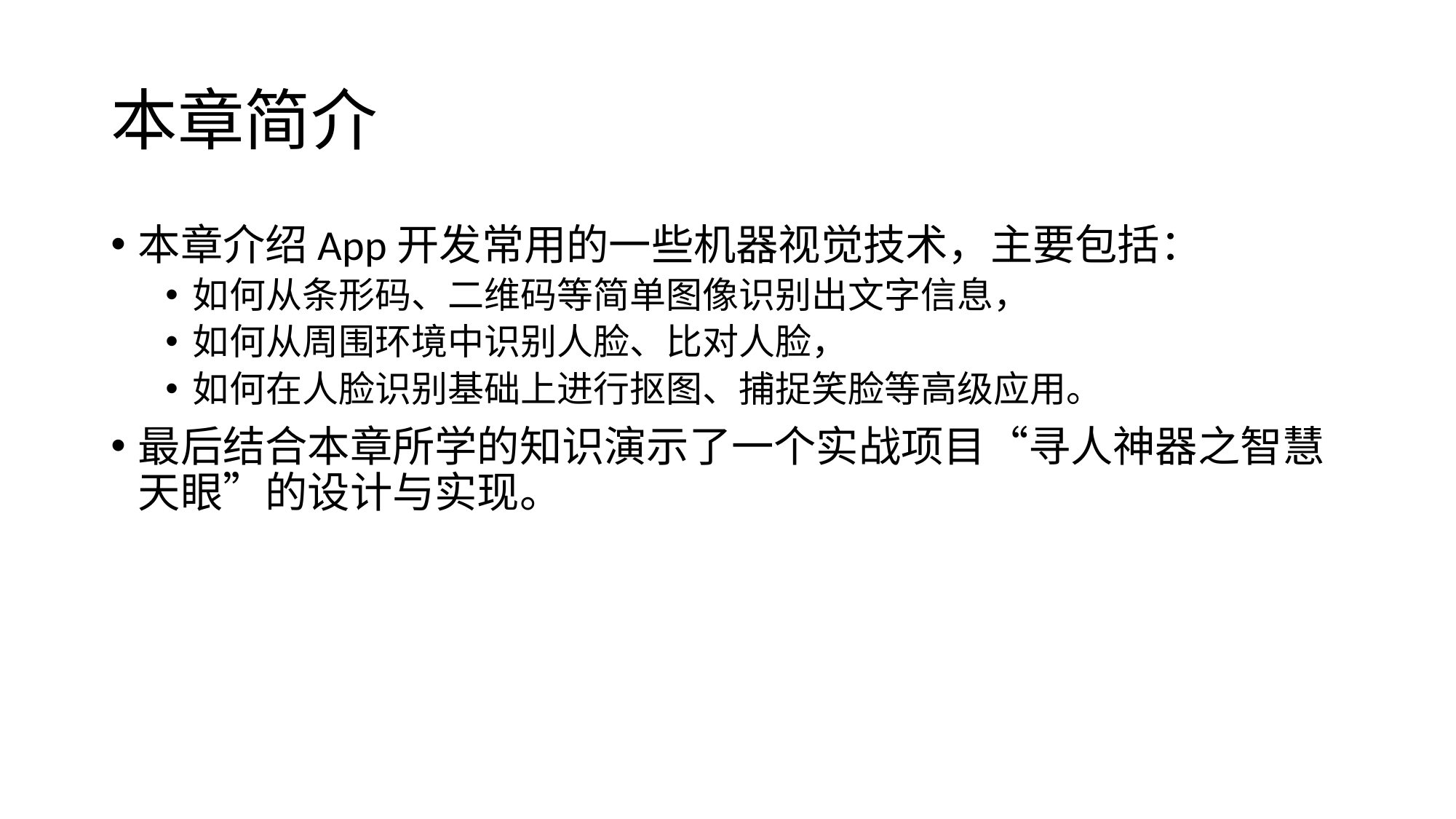

# 本章简介
本章介绍App开发常用的一些机器视觉技术，主要包括：
如何从条形码、二维码等简单图像识别出文字信息，
如何从周围环境中识别人脸、比对人脸，
如何在人脸识别基础上进行抠图、捕捉笑脸等高级应用。
最后结合本章所学的知识演示了一个实战项目“寻人神器之智慧天眼”的设计与实现。